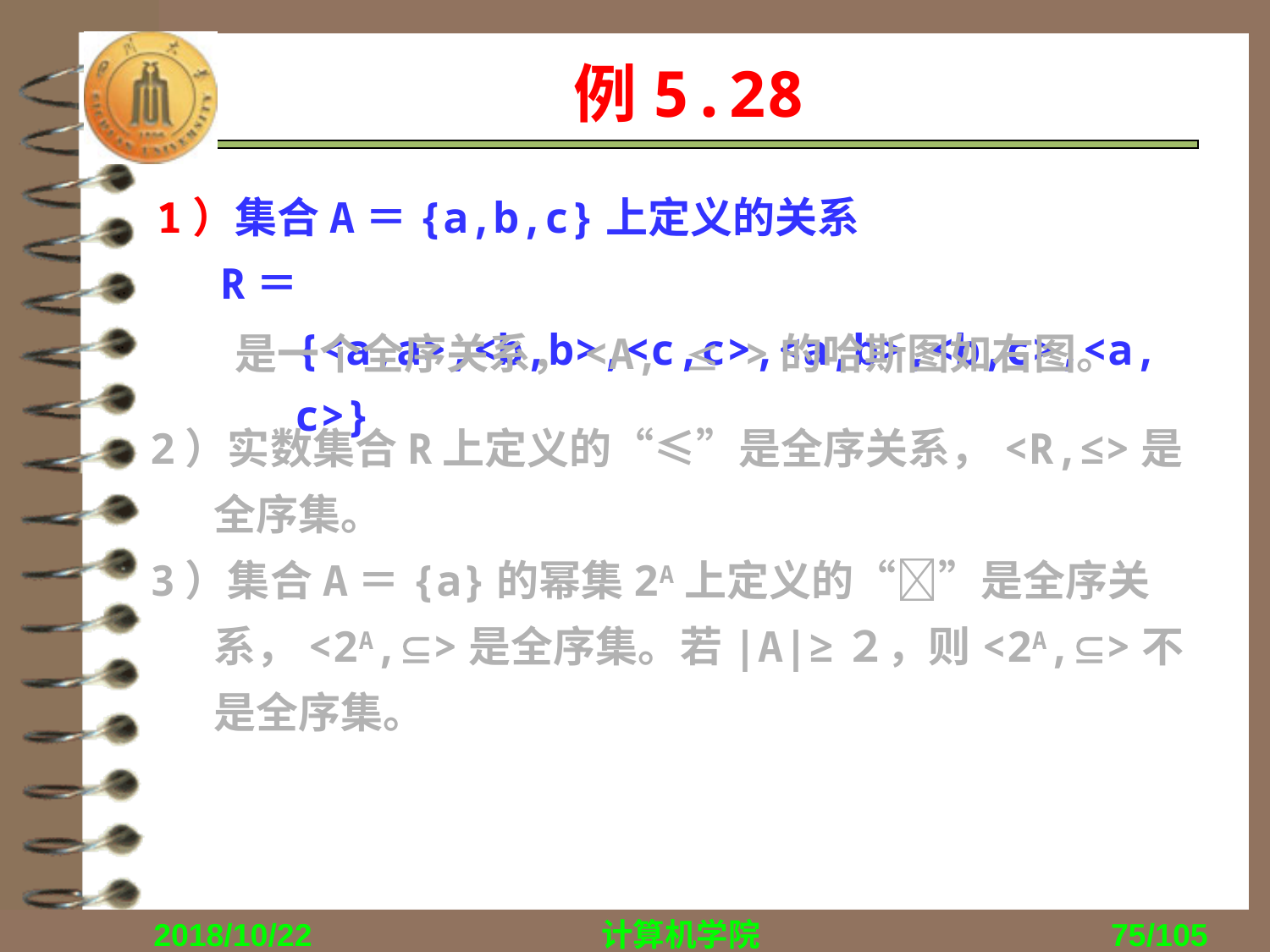

# 例5.28
1）集合A＝{a,b,c}上定义的关系
R＝{<a,a>,<b,b>,<c,c>,<a,b>,<b,c>,<a,c>}
是一个全序关系，<A, ≤ >的哈斯图如右图。
2）实数集合R上定义的“≤”是全序关系，<R,≤>是全序集。
3）集合A＝{a}的幂集2A上定义的“⊆”是全序关系，<2A,⊆>是全序集。若|A|≥２，则<2A,⊆>不是全序集。
2018/10/22
计算机学院
75/105